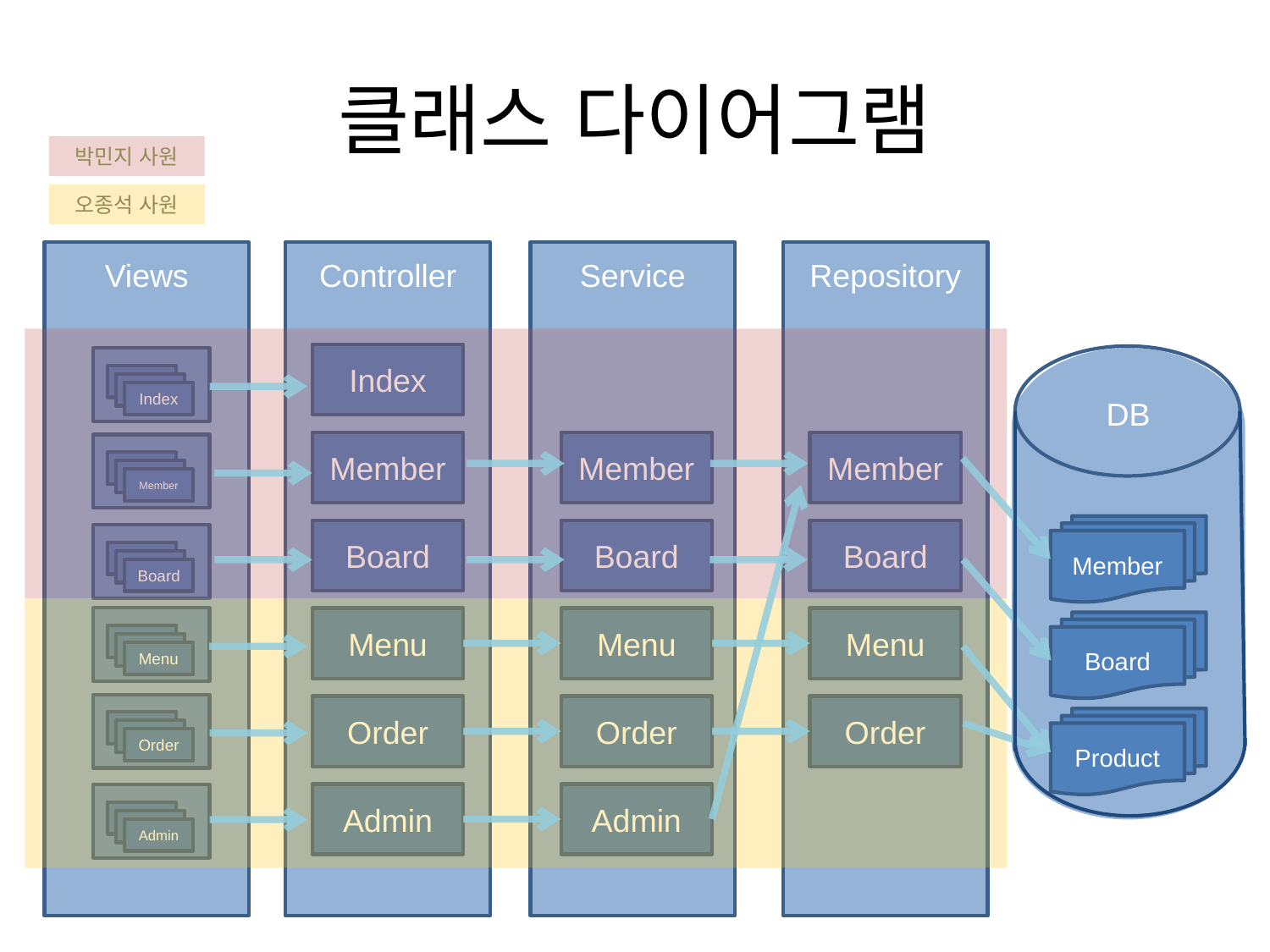

# 클래스 다이어그램
박민지 사원
오종석 사원
Views

Index

Member

Board

Menu

Order

Admin
Controller

Service

Repository

Index
Member
Member
Member
Board
Board
Board

Menu
Menu
Menu
Order
Order
Order
Admin
Admin
DB

Member
Board
Product